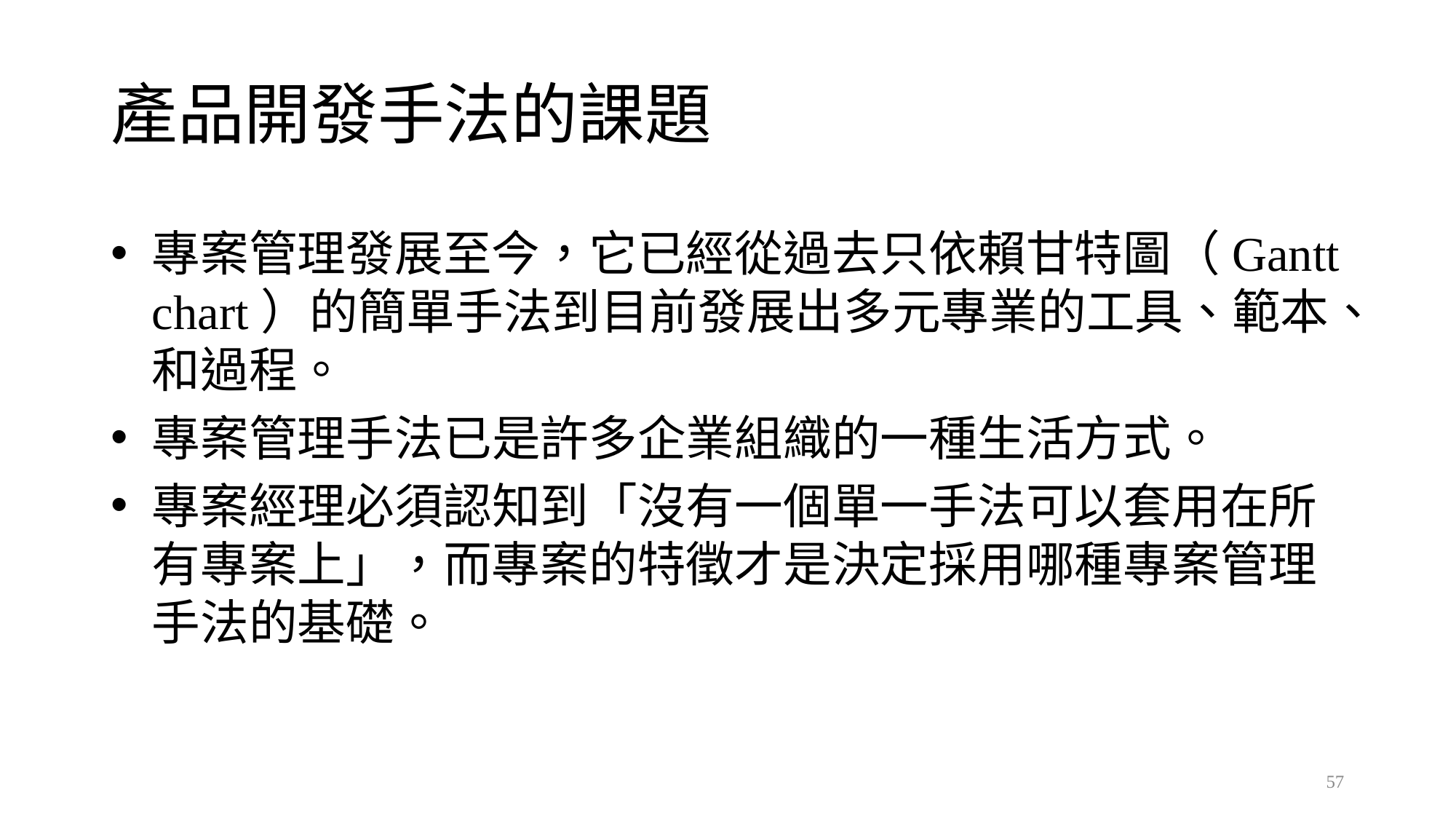

# 產品開發手法的課題
專案管理發展至今，它已經從過去只依賴甘特圖（Gantt chart）的簡單手法到目前發展出多元專業的工具、範本、和過程。
專案管理手法已是許多企業組織的一種生活方式。
專案經理必須認知到「沒有一個單一手法可以套用在所有專案上」，而專案的特徵才是決定採用哪種專案管理手法的基礎。

57